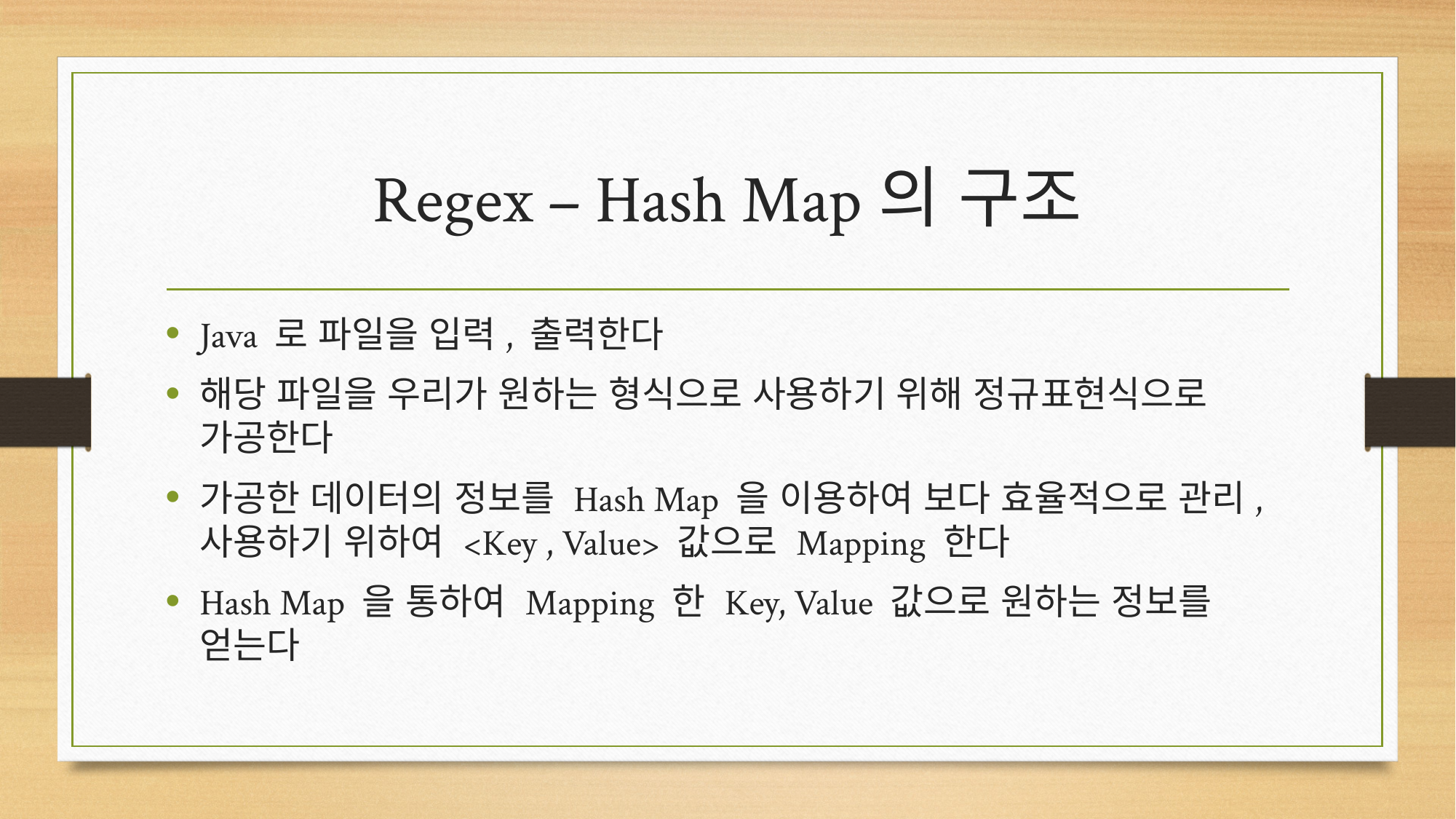

# Regex – Hash Map의 구조
Java 로 파일을 입력, 출력한다
해당 파일을 우리가 원하는 형식으로 사용하기 위해 정규표현식으로 가공한다
가공한 데이터의 정보를 Hash Map 을 이용하여 보다 효율적으로 관리, 사용하기 위하여 <Key , Value> 값으로 Mapping 한다
Hash Map 을 통하여 Mapping 한 Key, Value 값으로 원하는 정보를 얻는다